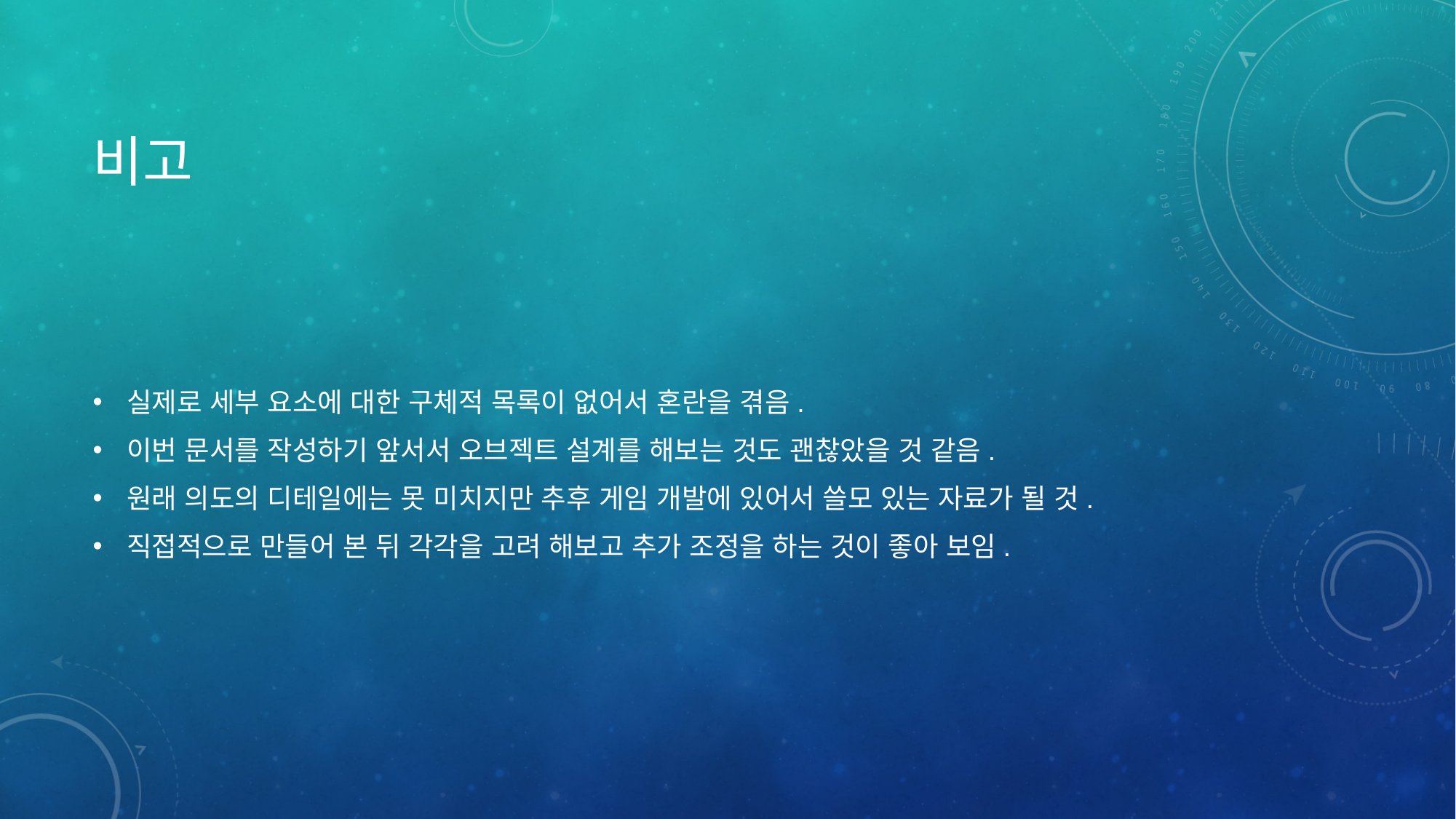

# 비고
실제로 세부 요소에 대한 구체적 목록이 없어서 혼란을 겪음.
이번 문서를 작성하기 앞서서 오브젝트 설계를 해보는 것도 괜찮았을 것 같음.
원래 의도의 디테일에는 못 미치지만 추후 게임 개발에 있어서 쓸모 있는 자료가 될 것.
직접적으로 만들어 본 뒤 각각을 고려 해보고 추가 조정을 하는 것이 좋아 보임.